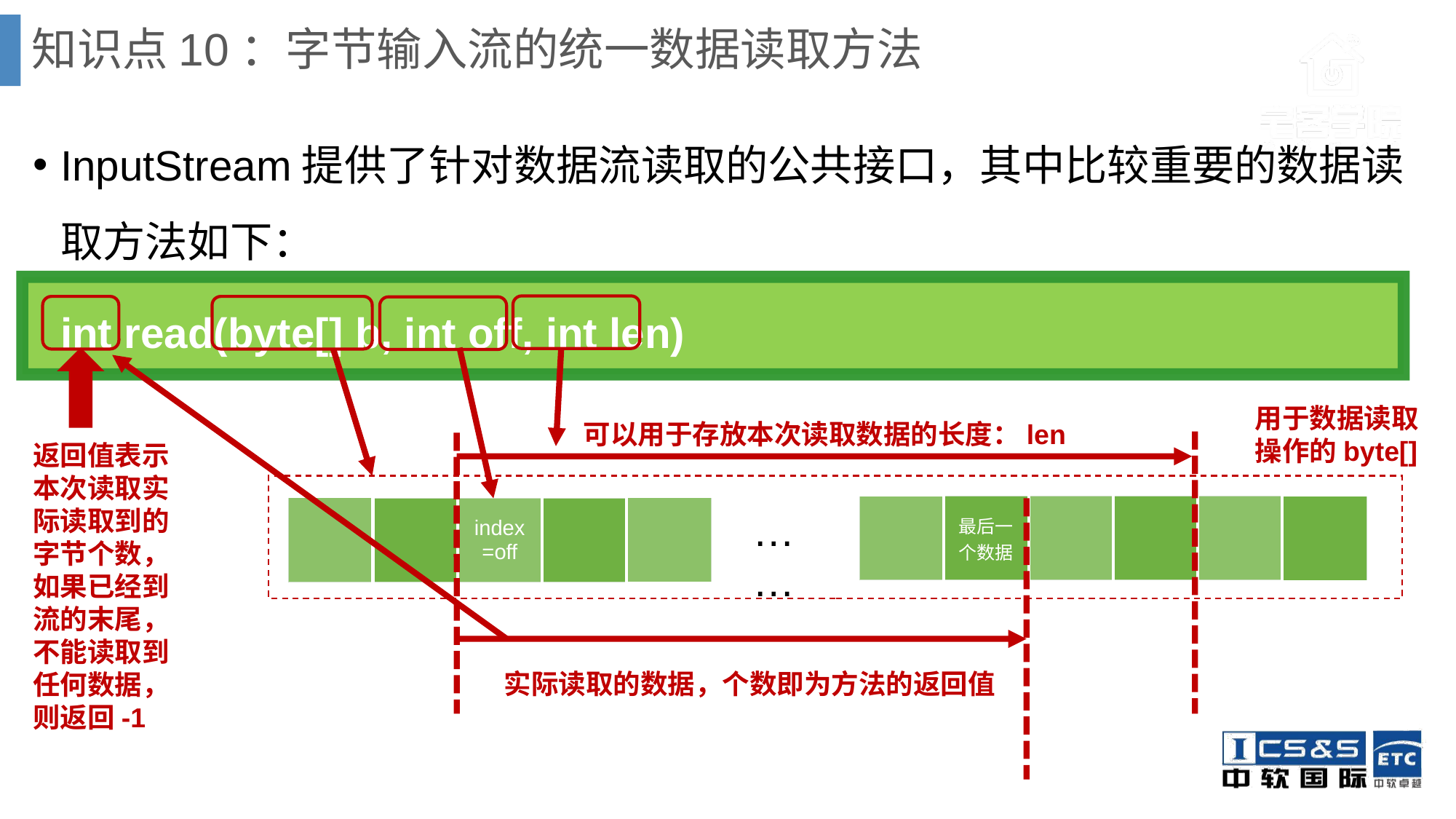

# 知识点10：字节输入流的统一数据读取方法
InputStream提供了针对数据流读取的公共接口，其中比较重要的数据读取方法如下：
	int read(byte[] b, int off, int len)

用于数据读取操作的byte[]
可以用于存放本次读取数据的长度：len

返回值表示本次读取实际读取到的字节个数，如果已经到流的末尾，不能读取到任何数据，则返回-1

|  | 最后一个数据 |  |  |  |  |
| --- | --- | --- | --- | --- | --- |

|  |  | index=off |  |  |
| --- | --- | --- | --- | --- |
… …

实际读取的数据，个数即为方法的返回值